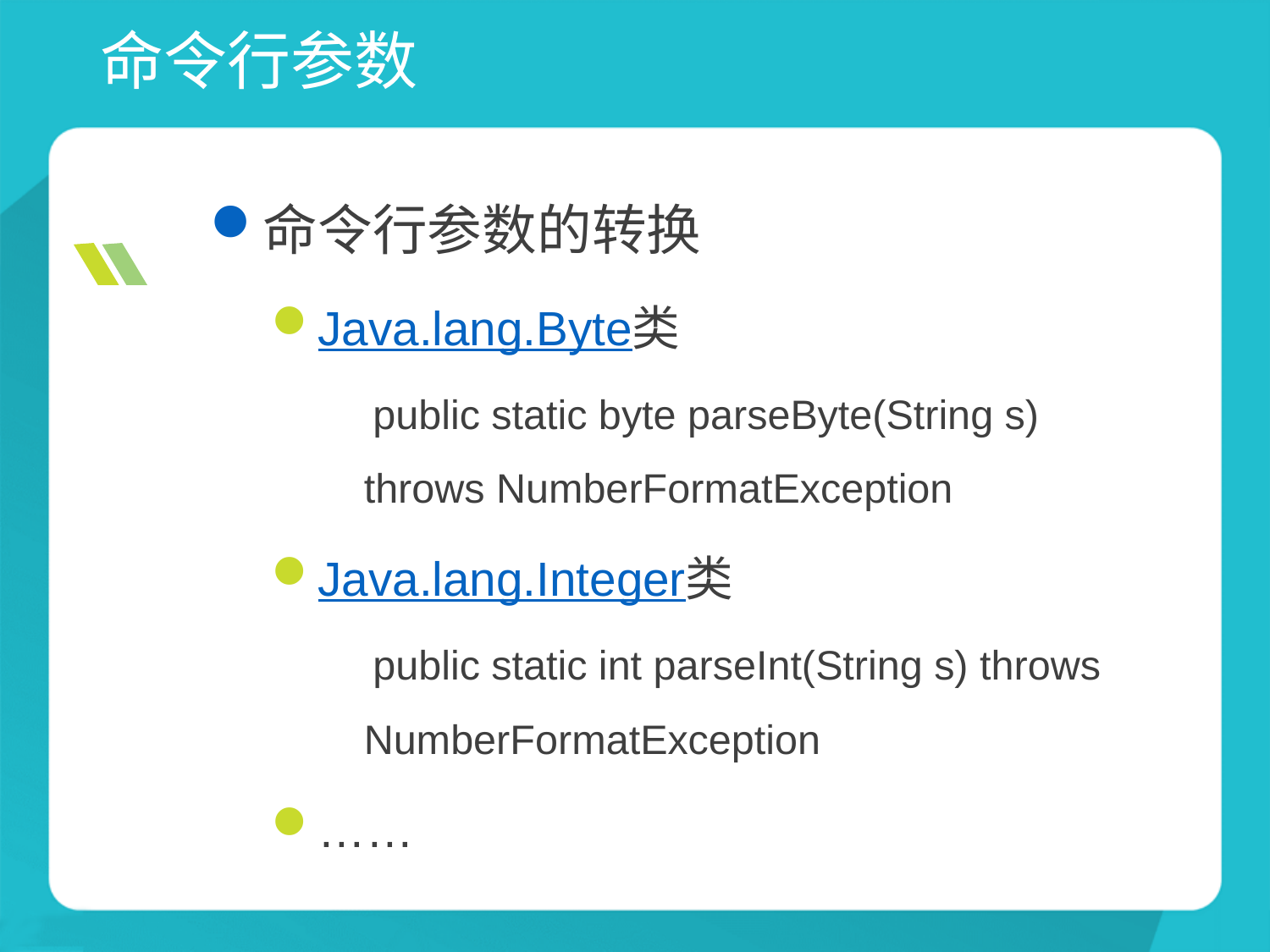

# 命令行参数
命令行参数的转换
Java.lang.Byte类
public static byte parseByte(String s) throws NumberFormatException
Java.lang.Integer类
public static int parseInt(String s) throws NumberFormatException
……